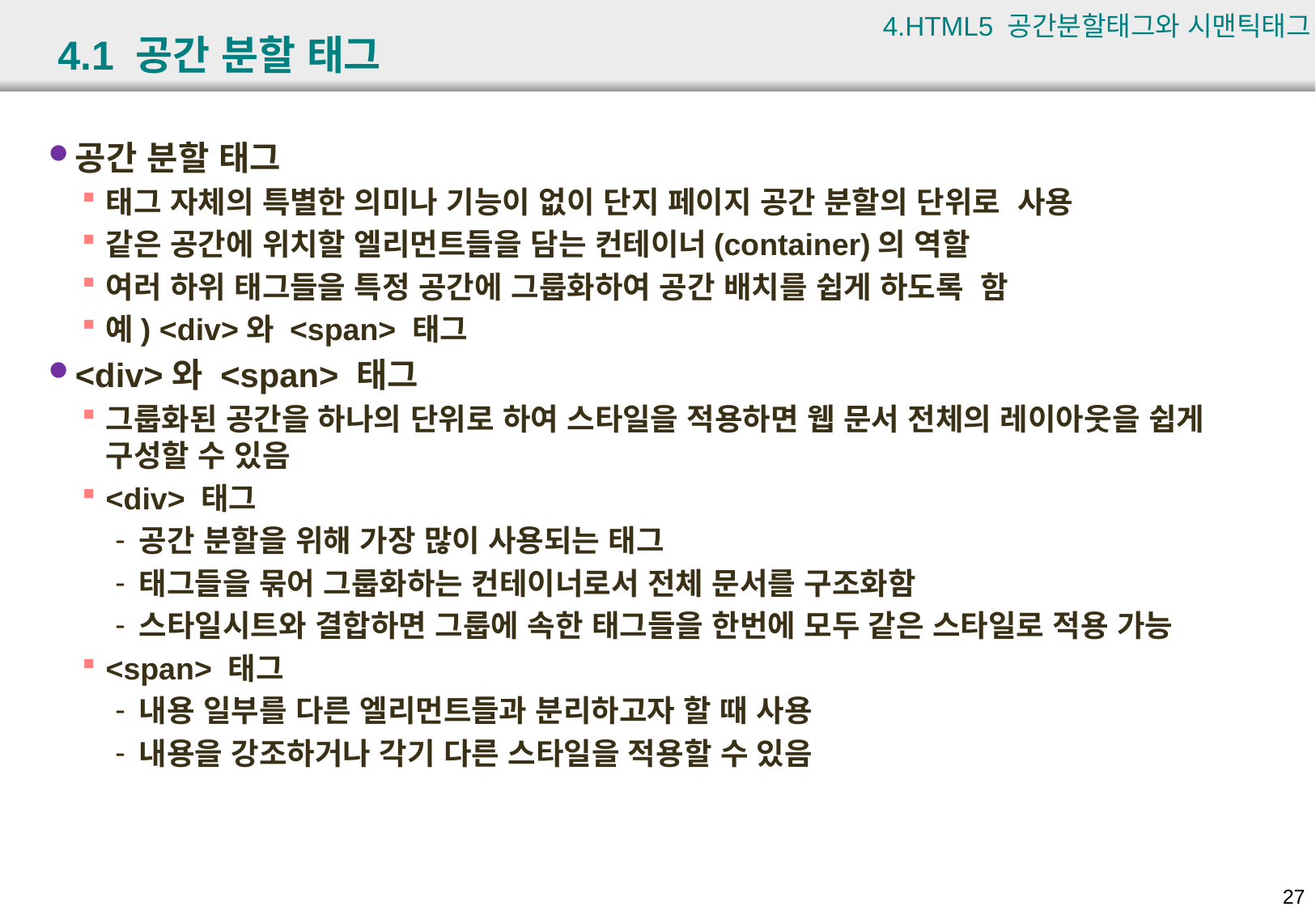

4.HTML5 공간분할태그와 시맨틱태그 p.69
# 4.1 공간 분할 태그
공간 분할 태그
태그 자체의 특별한 의미나 기능이 없이 단지 페이지 공간 분할의 단위로  사용
같은 공간에 위치할 엘리먼트들을 담는 컨테이너(container)의 역할
여러 하위 태그들을 특정 공간에 그룹화하여 공간 배치를 쉽게 하도록  함
예) <div>와 <span> 태그
<div>와 <span> 태그
그룹화된 공간을 하나의 단위로 하여 스타일을 적용하면 웹 문서 전체의 레이아웃을 쉽게 구성할 수 있음
<div> 태그
공간 분할을 위해 가장 많이 사용되는 태그
태그들을 묶어 그룹화하는 컨테이너로서 전체 문서를 구조화함
스타일시트와 결합하면 그룹에 속한 태그들을 한번에 모두 같은 스타일로 적용 가능
<span> 태그
내용 일부를 다른 엘리먼트들과 분리하고자 할 때 사용
내용을 강조하거나 각기 다른 스타일을 적용할 수 있음